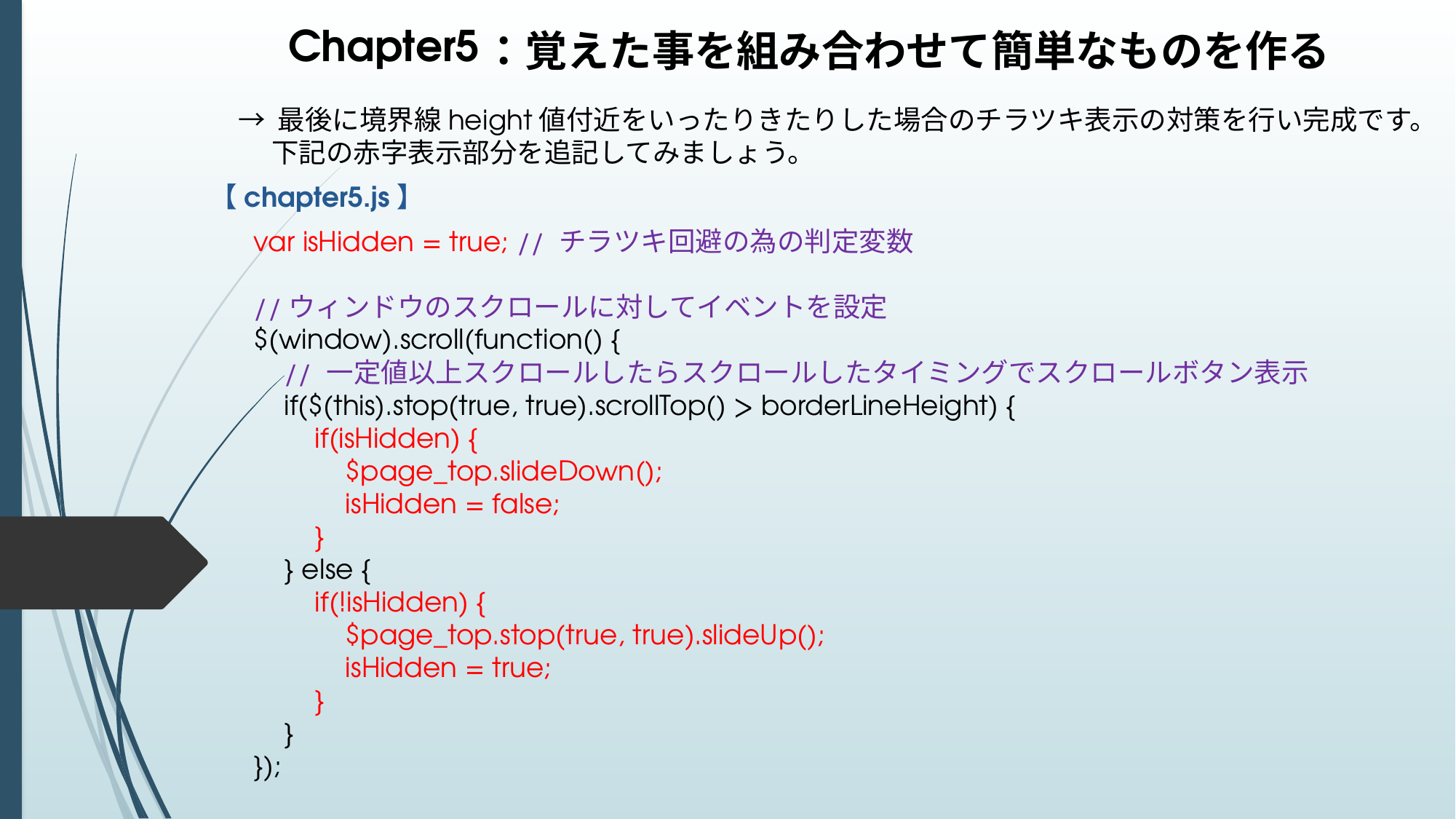

Chapter5
：覚えた事を組み合わせて簡単なものを作る
→ 最後に境界線height値付近をいったりきたりした場合のチラツキ表示の対策を行い完成です。
　 下記の赤字表示部分を追記してみましょう。
【chapter5.js】
var isHidden = true; // チラツキ回避の為の判定変数

//ウィンドウのスクロールに対してイベントを設定
$(window).scroll(function() {
    // 一定値以上スクロールしたらスクロールしたタイミングでスクロールボタン表示
    if($(this).stop(true, true).scrollTop() > borderLineHeight) {
        if(isHidden) {
            $page_top.slideDown();
            isHidden = false;
        }
    } else {
        if(!isHidden) {
            $page_top.stop(true, true).slideUp();
            isHidden = true;
        }
    }
});